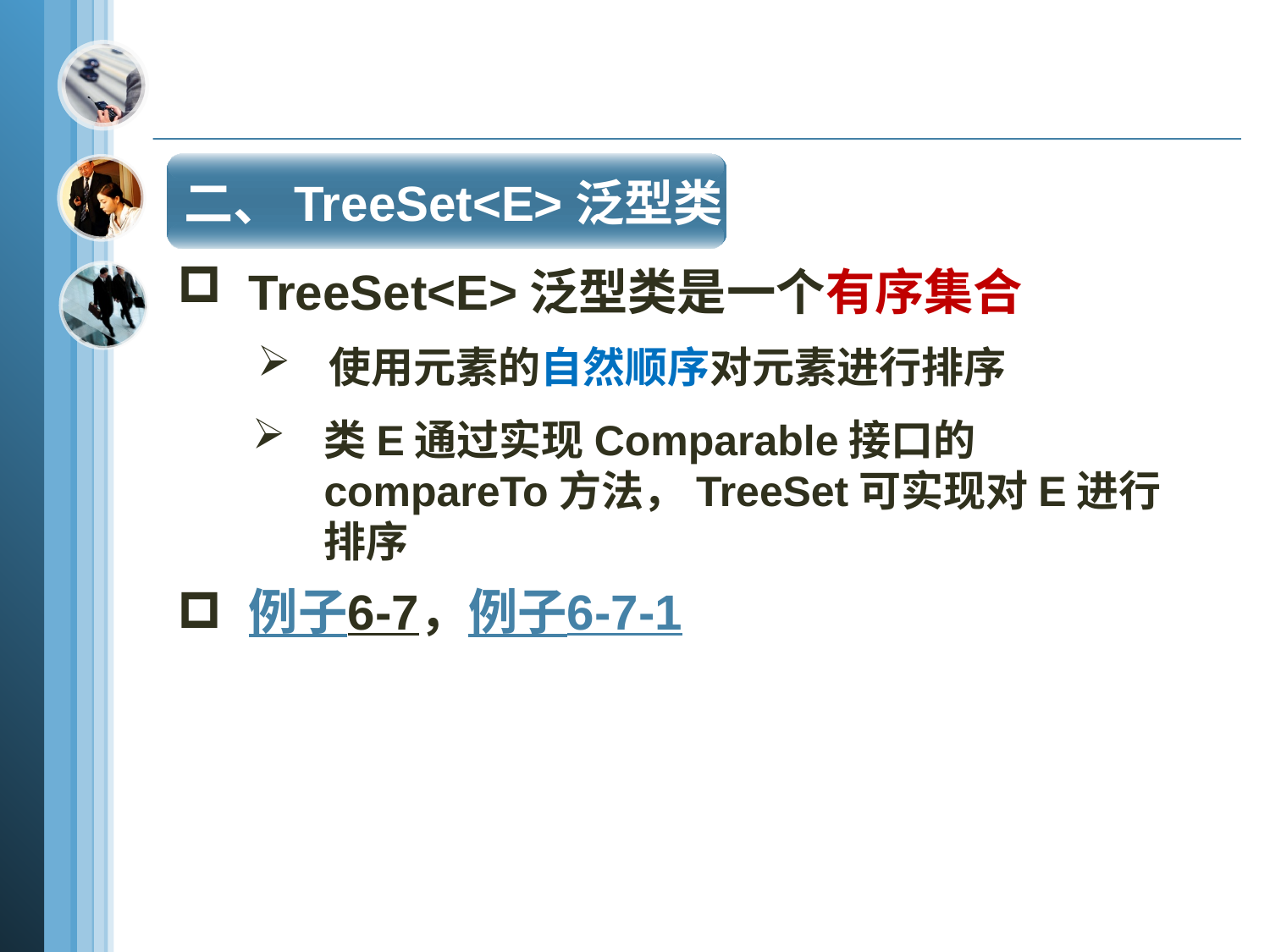

二、TreeSet<E>泛型类

TreeSet<E>泛型类是一个有序集合
使用元素的自然顺序对元素进行排序
类E通过实现Comparable接口的compareTo方法，TreeSet可实现对E进行排序
例子6-7，例子6-7-1